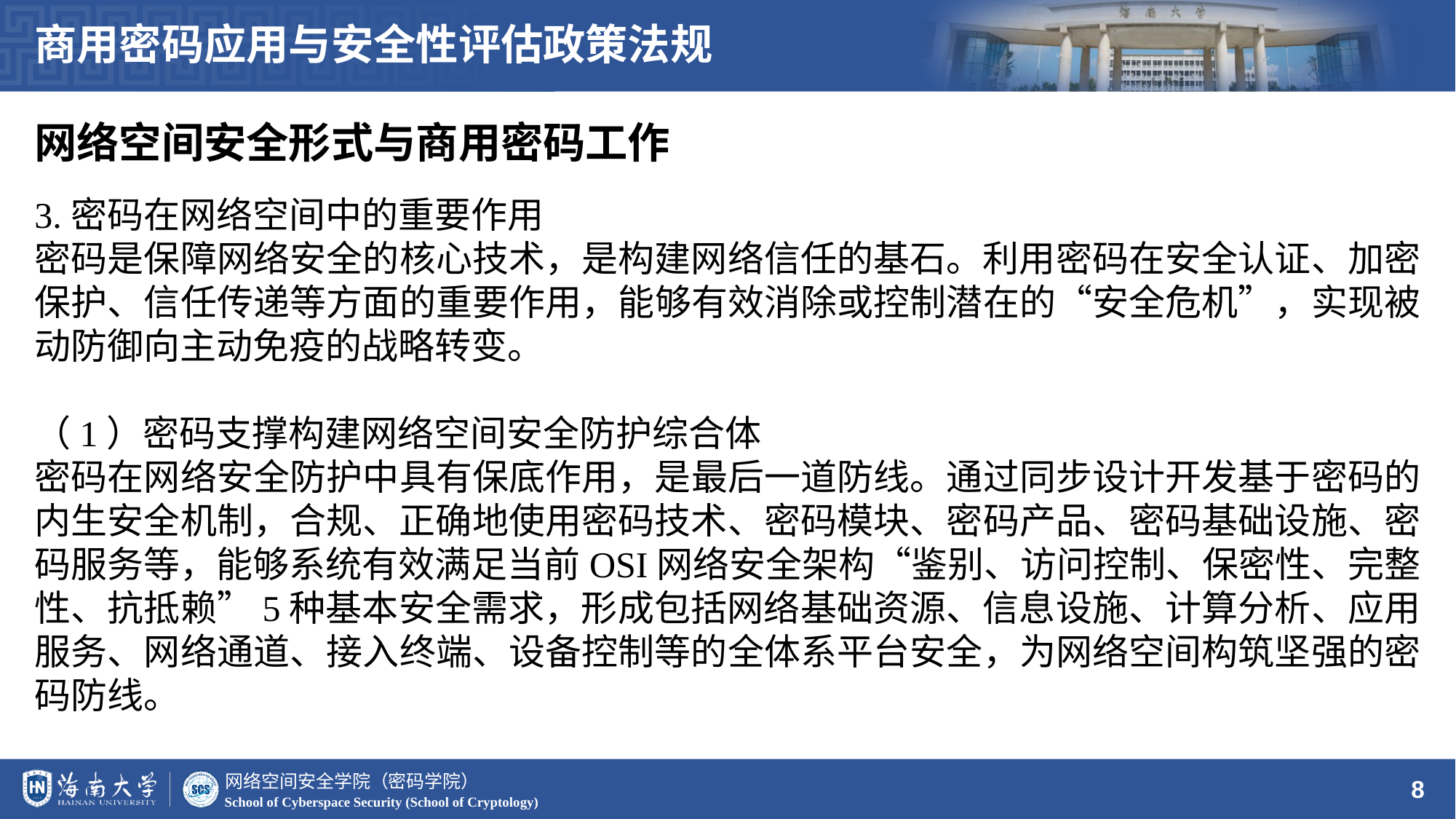

商用密码应用与安全性评估政策法规

网络空间安全形式与商用密码工作

3.密码在网络空间中的重要作用
密码是保障网络安全的核心技术，是构建网络信任的基石。利用密码在安全认证、加密保护、信任传递等方面的重要作用，能够有效消除或控制潜在的“安全危机”，实现被动防御向主动免疫的战略转变。

（1）密码支撑构建网络空间安全防护综合体
密码在网络安全防护中具有保底作用，是最后一道防线。通过同步设计开发基于密码的内生安全机制，合规、正确地使用密码技术、密码模块、密码产品、密码基础设施、密码服务等，能够系统有效满足当前OSI网络安全架构“鉴别、访问控制、保密性、完整性、抗抵赖”5种基本安全需求，形成包括网络基础资源、信息设施、计算分析、应用服务、网络通道、接入终端、设备控制等的全体系平台安全，为网络空间构筑坚强的密码防线。

8